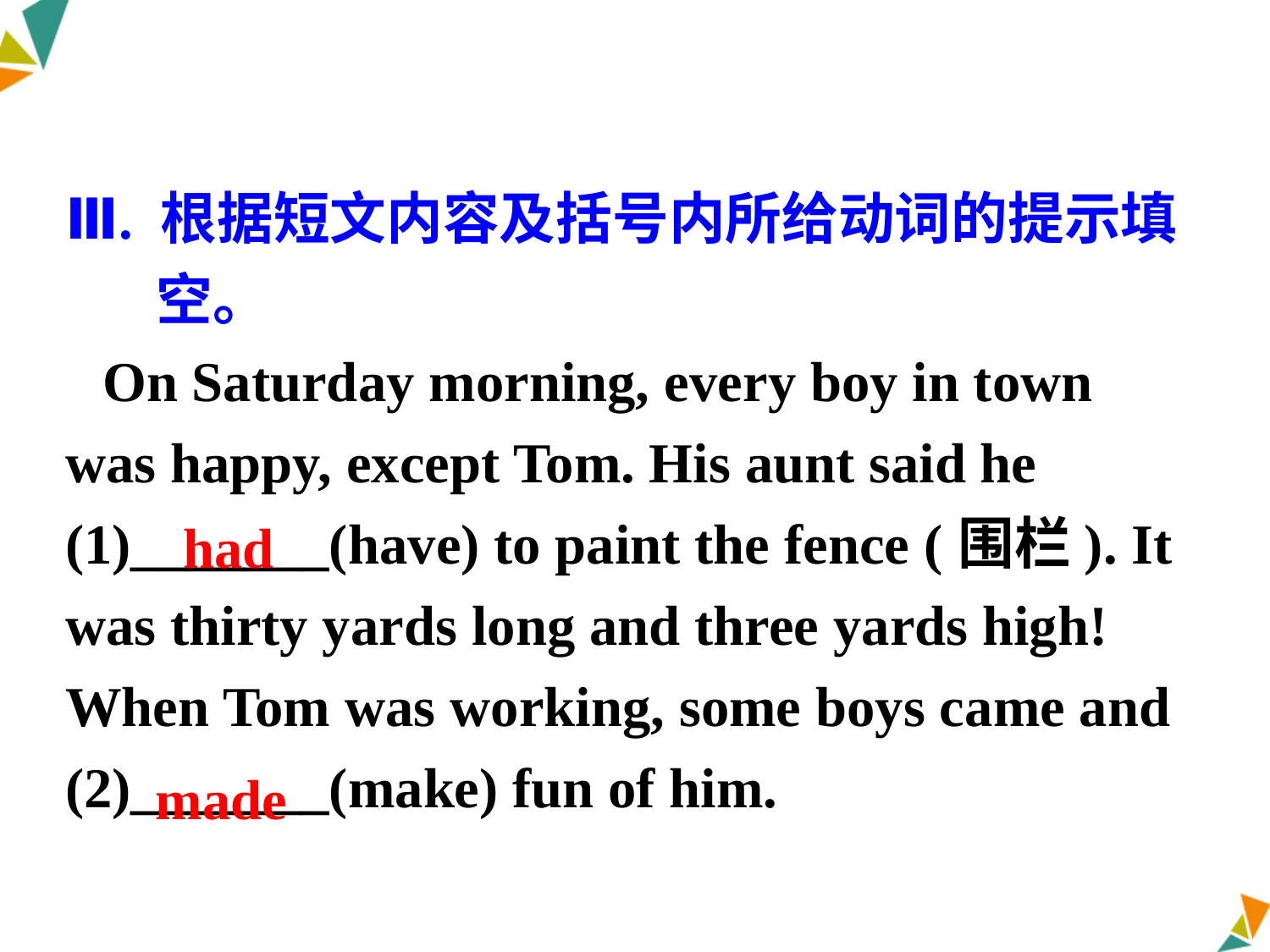

Ⅲ. 根据短文内容及括号内所给动词的提示填
      空。
On Saturday morning, every boy in town was happy, except Tom. His aunt said he (1)_______(have) to paint the fence (围栏). It was thirty yards long and three yards high! When Tom was working, some boys came and (2)_______(make) fun of him.
had
made